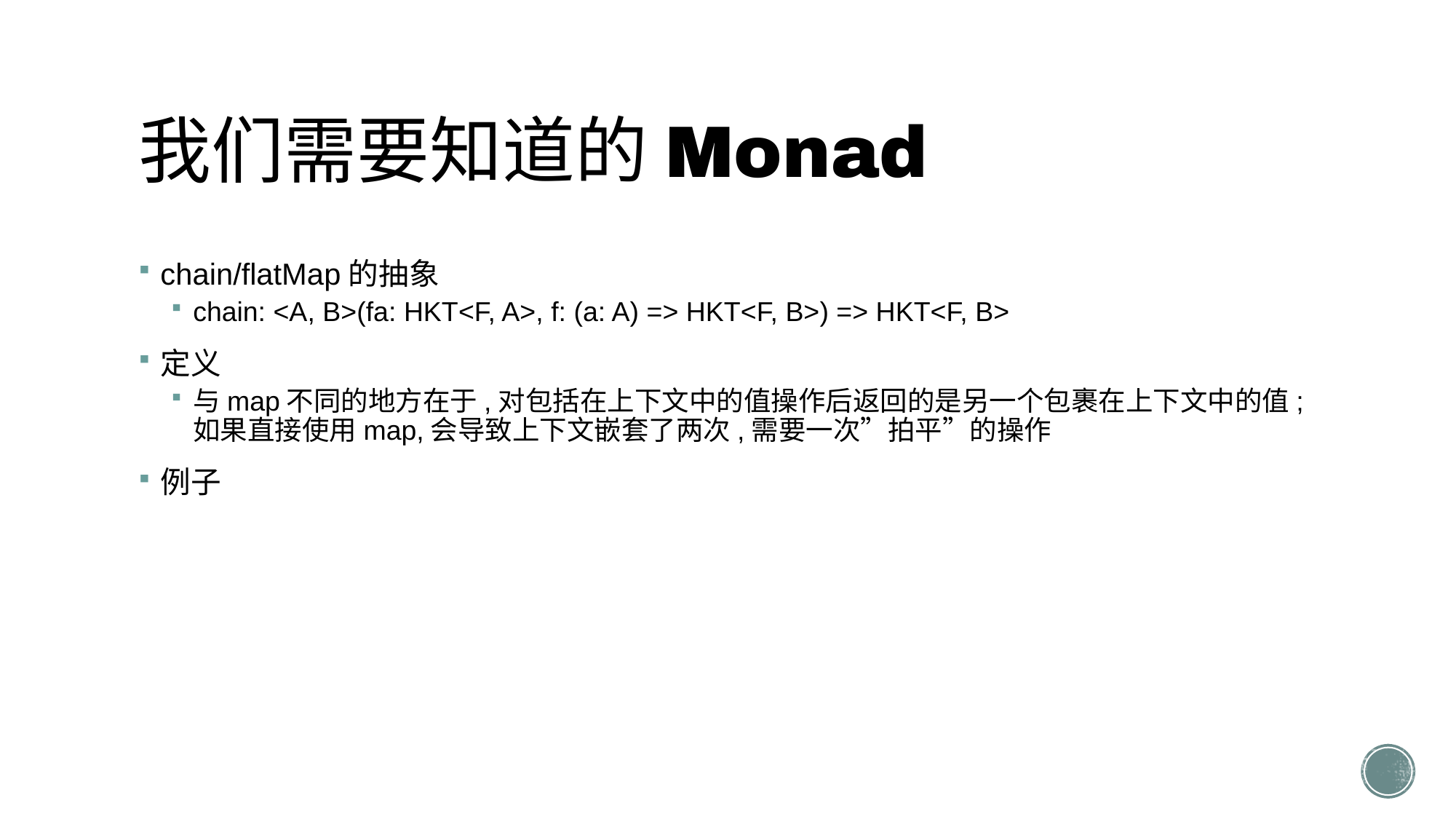

# 我们需要知道的Monad
chain/flatMap的抽象
chain: <A, B>(fa: HKT<F, A>, f: (a: A) => HKT<F, B>) => HKT<F, B>
定义
与map不同的地方在于,对包括在上下文中的值操作后返回的是另一个包裹在上下文中的值;
如果直接使用map,会导致上下文嵌套了两次,需要一次”拍平”的操作
例子